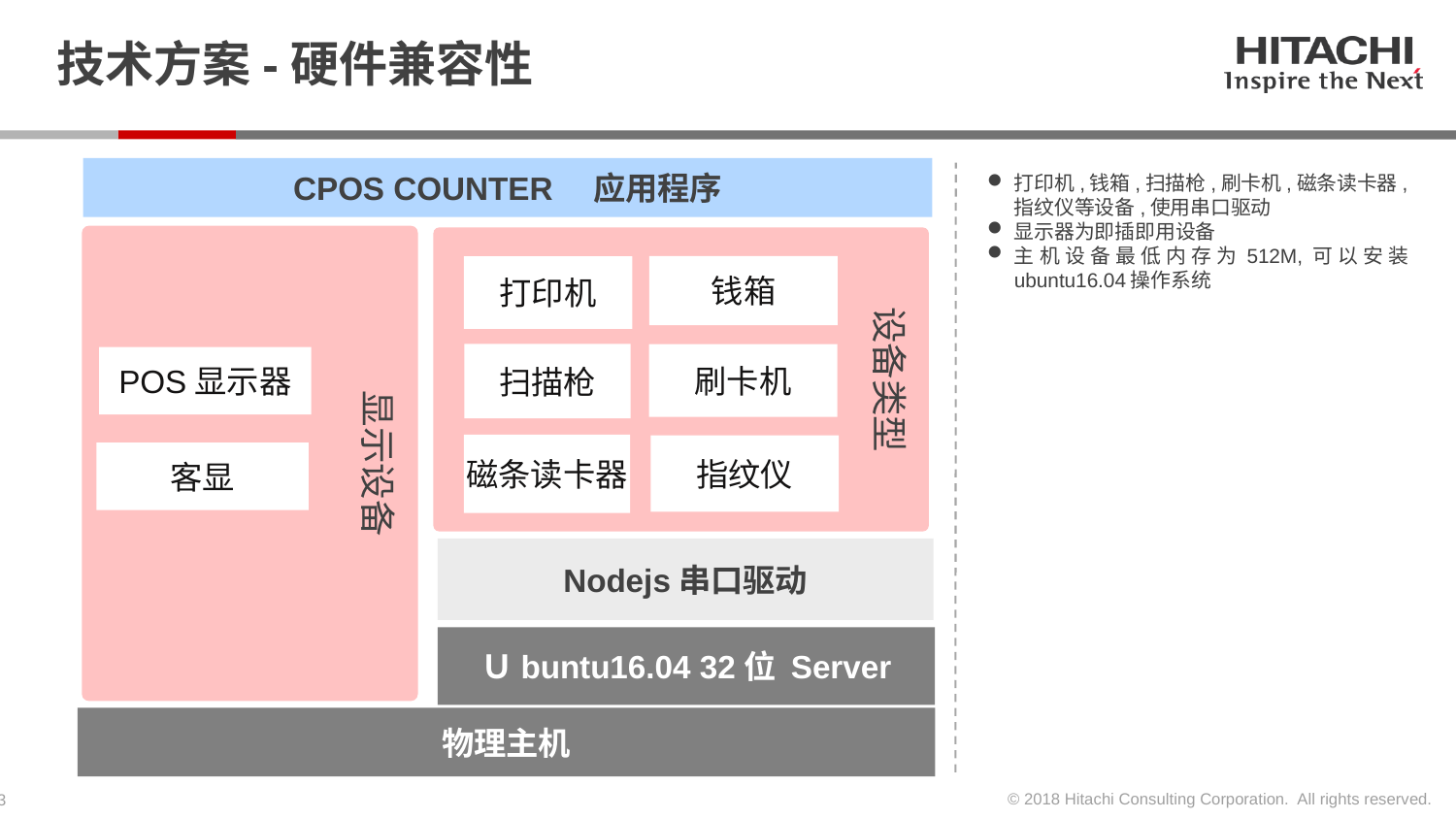

# 技术方案-硬件兼容性
CPOS COUNTER　应用程序
打印机,钱箱,扫描枪,刷卡机,磁条读卡器,指纹仪等设备,使用串口驱动
显示器为即插即用设备
主机设备最低内存为512M,可以安装ubuntu16.04操作系统

显示设备
设备类型
钱箱
打印机
扫描枪
刷卡机
POS显示器
磁条读卡器
指纹仪
客显
Nodejs串口驱动
Ｕbuntu16.04 32位 Server
物理主机